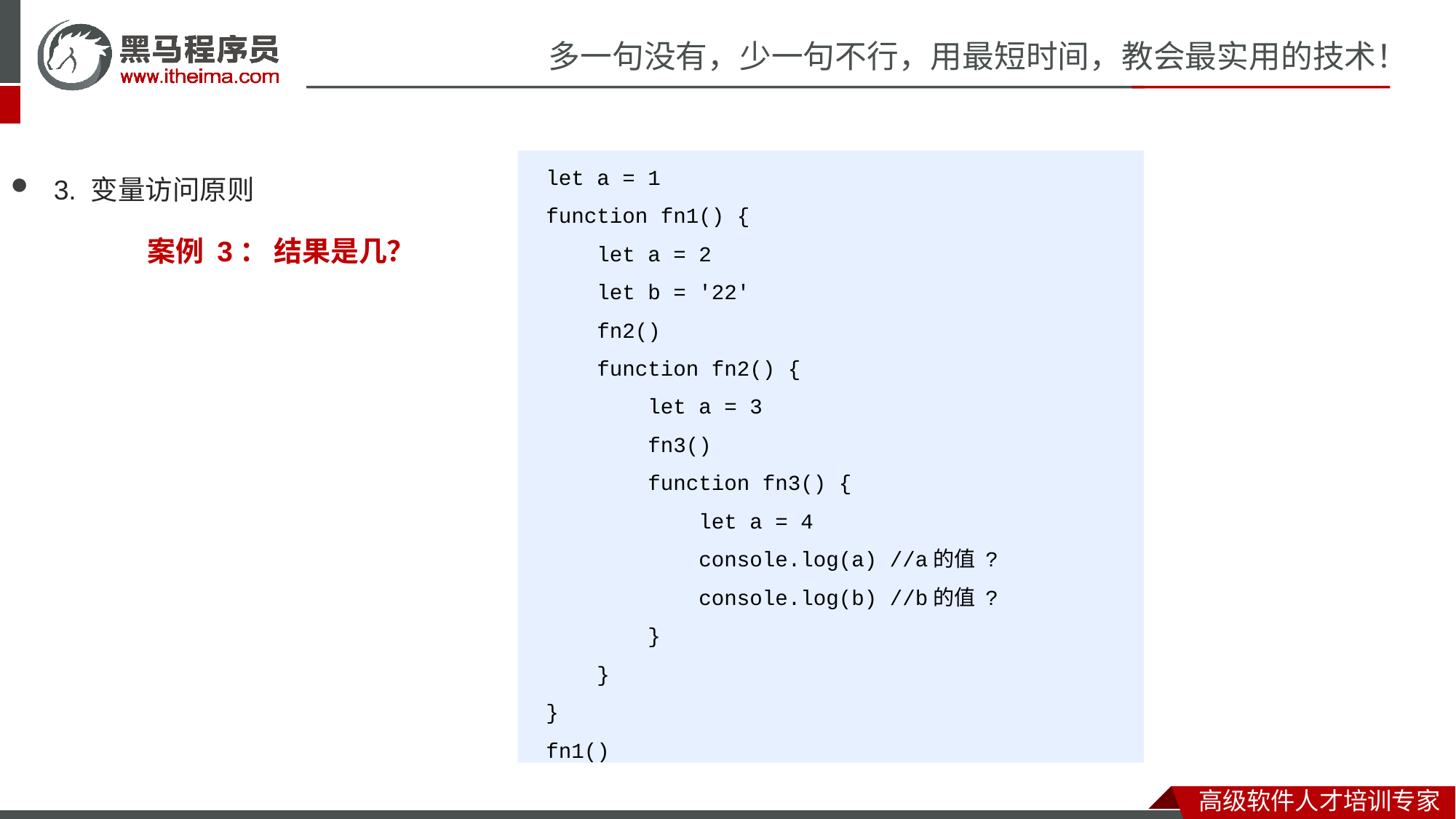

3. 变量访问原则
let a = 1
function fn1() {
    let a = 2
    let b = '22'
    fn2()
    function fn2() {
        let a = 3
        fn3()
        function fn3() {
            let a = 4
            console.log(a) //a的值 ?
            console.log(b) //b的值 ?
        }
    }
}
fn1()
案例 3： 结果是几？